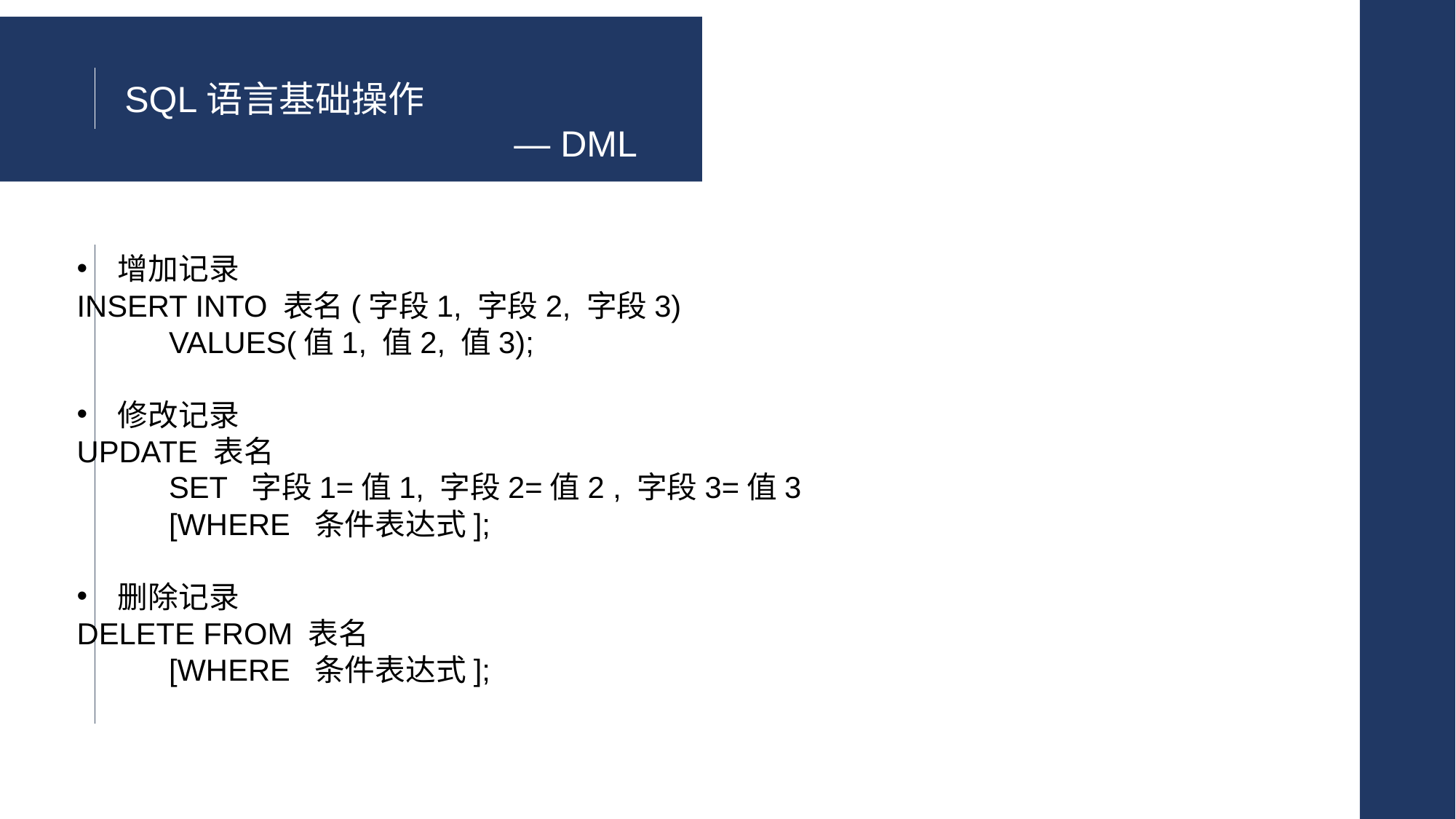

SQL语言基础操作
— DML
增加记录
INSERT INTO 表名(字段1, 字段2, 字段3)
           VALUES(值1, 值2, 值3);

修改记录
UPDATE 表名
           SET  字段1=值1, 字段2=值2 , 字段3=值3
           [WHERE  条件表达式];

删除记录
DELETE FROM 表名
           [WHERE  条件表达式];